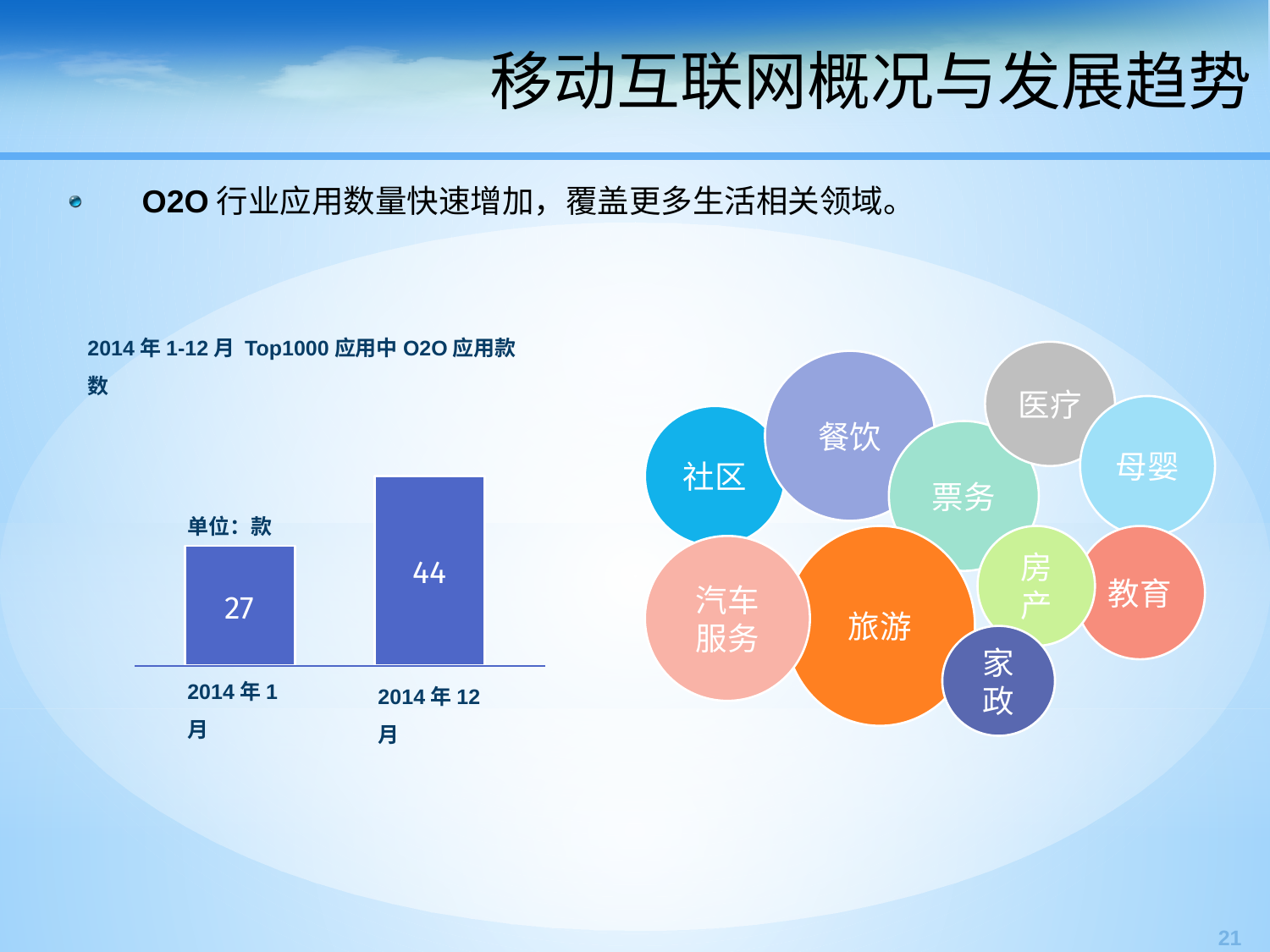

# 移动互联网概况与发展趋势
O2O行业应用数量快速增加，覆盖更多生活相关领域。
2014年1-12月 Top1000应用中O2O应用款数
医疗
餐饮
母婴
社区
票务
44
单位：款
旅游
房产
教育
汽车服务
27
家政
2014年1月
2014年12月
21